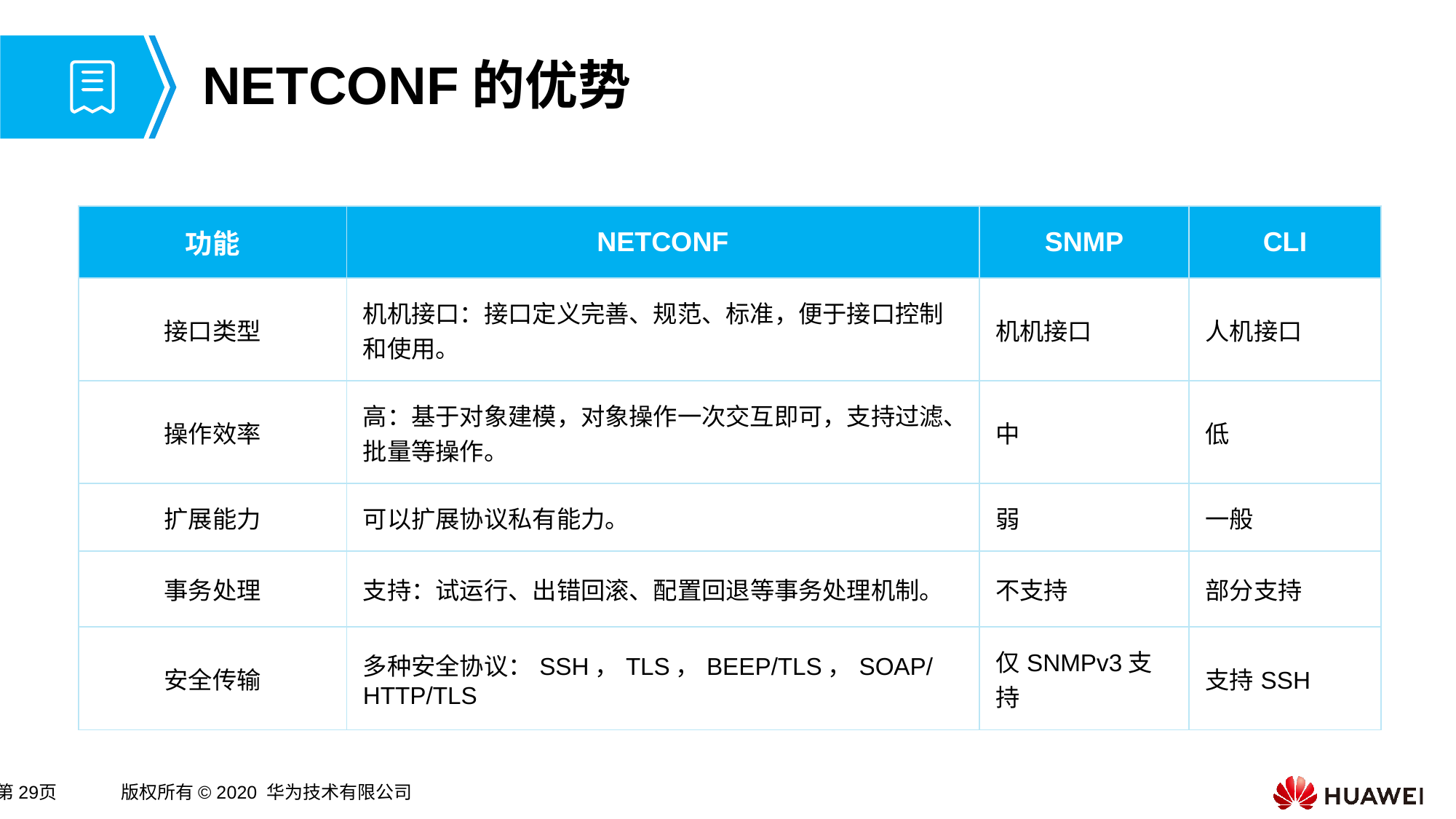

# NETCONF的优势
| 功能 | NETCONF | SNMP | CLI |
| --- | --- | --- | --- |
| 接口类型 | 机机接口：接口定义完善、规范、标准，便于接口控制和使用。 | 机机接口 | 人机接口 |
| 操作效率 | 高：基于对象建模，对象操作一次交互即可，支持过滤、批量等操作。 | 中 | 低 |
| 扩展能力 | 可以扩展协议私有能力。 | 弱 | 一般 |
| 事务处理 | 支持：试运行、出错回滚、配置回退等事务处理机制。 | 不支持 | 部分支持 |
| 安全传输 | 多种安全协议：SSH，TLS，BEEP/TLS，SOAP/HTTP/TLS | 仅SNMPv3支持 | 支持SSH |